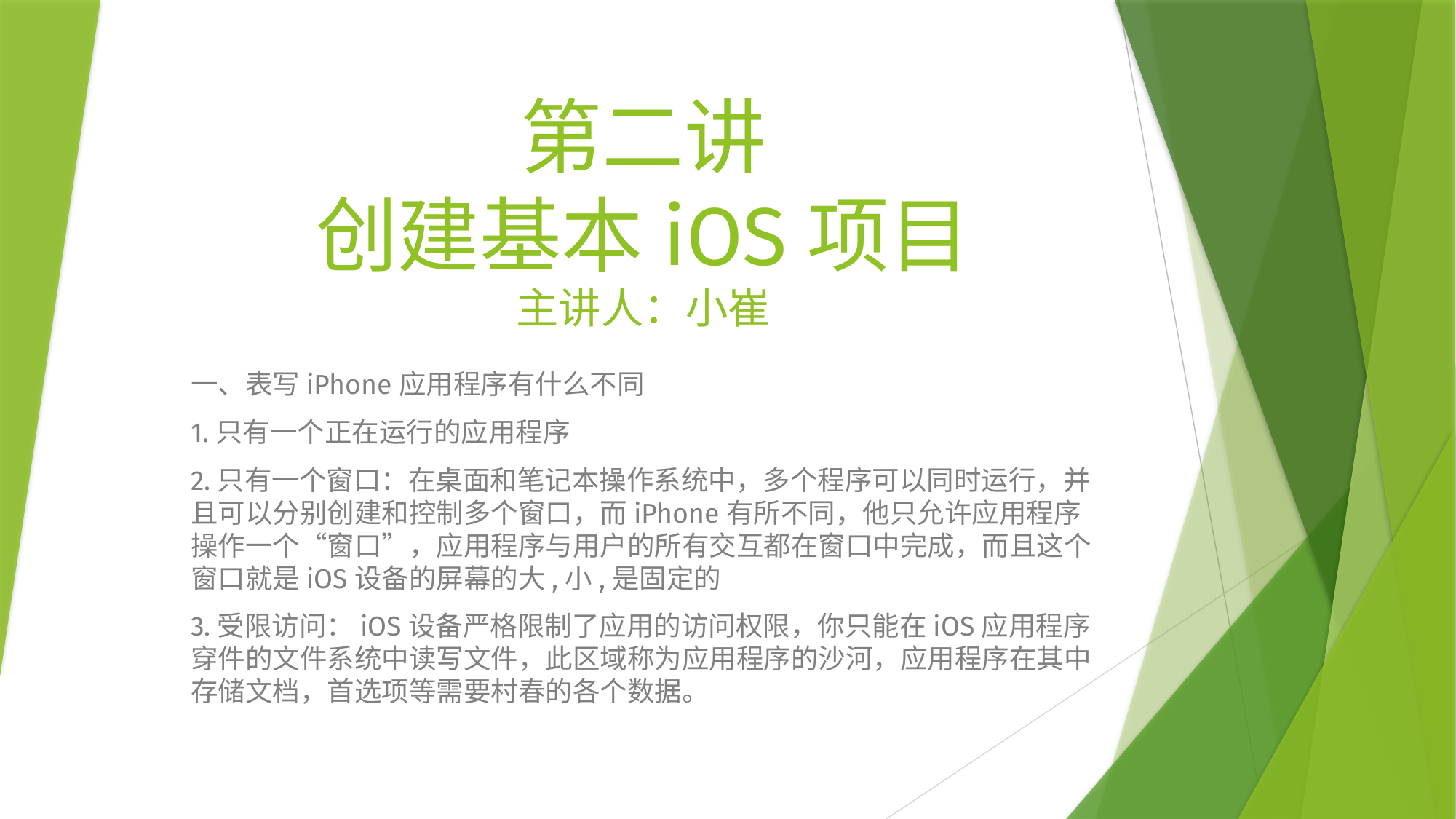

# 第二讲 创建基本iOS项目 主讲人：小崔
一、表写iPhone应用程序有什么不同
1.只有一个正在运行的应用程序
2.只有一个窗口：在桌面和笔记本操作系统中，多个程序可以同时运行，并且可以分别创建和控制多个窗口，而iPhone有所不同，他只允许应用程序操作一个“窗口”，应用程序与用户的所有交互都在窗口中完成，而且这个窗口就是iOS设备的屏幕的大,小,是固定的
3.受限访问：iOS设备严格限制了应用的访问权限，你只能在iOS应用程序穿件的文件系统中读写文件，此区域称为应用程序的沙河，应用程序在其中存储文档，首选项等需要村春的各个数据。